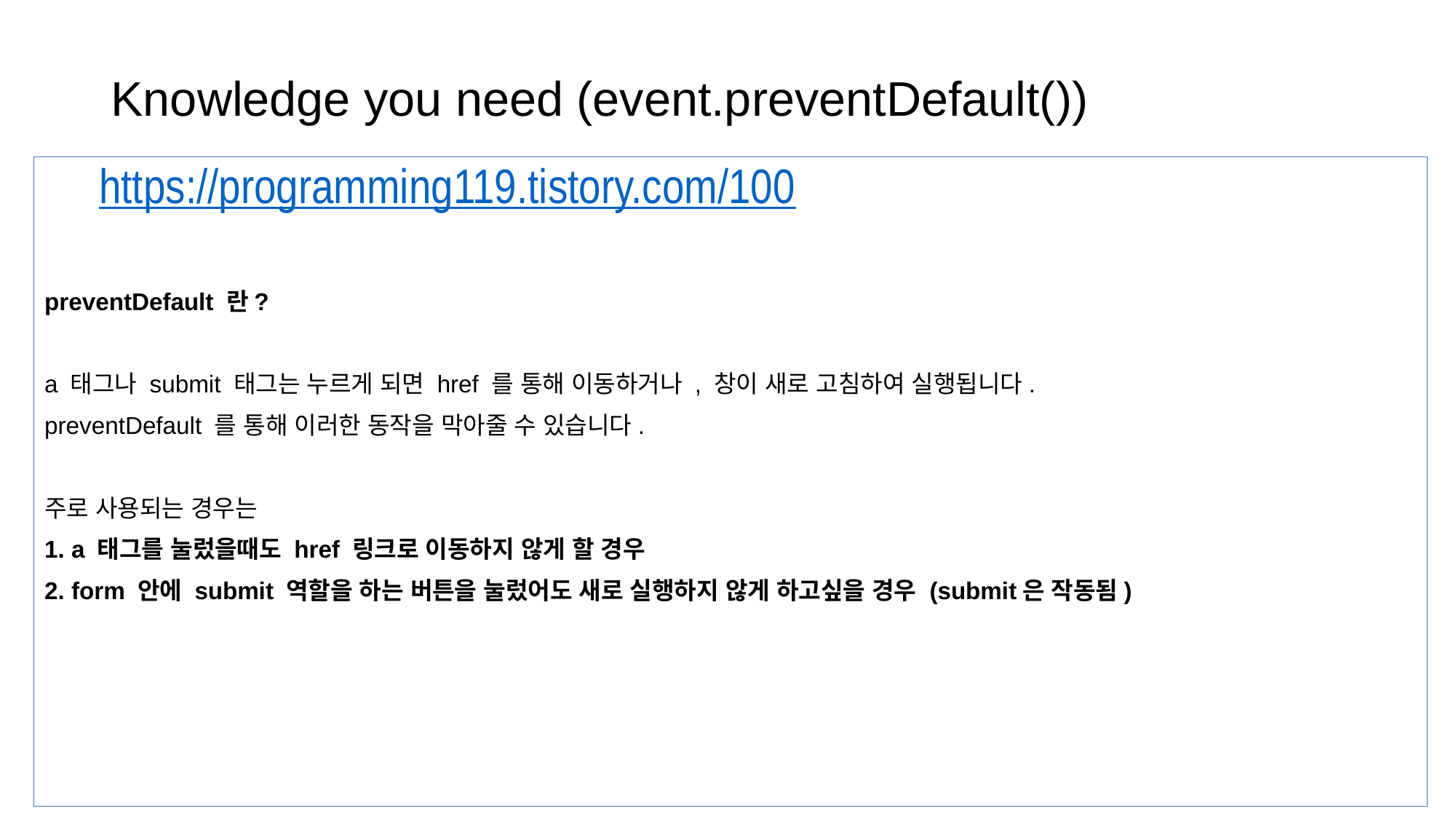

# Knowledge you need (event.preventDefault())
https://programming119.tistory.com/100

preventDefault 란?

a 태그나 submit 태그는 누르게 되면 href 를 통해 이동하거나 , 창이 새로 고침하여 실행됩니다.
preventDefault 를 통해 이러한 동작을 막아줄 수 있습니다.

주로 사용되는 경우는
1. a 태그를 눌렀을때도 href 링크로 이동하지 않게 할 경우
2. form 안에 submit 역할을 하는 버튼을 눌렀어도 새로 실행하지 않게 하고싶을 경우 (submit은 작동됨)